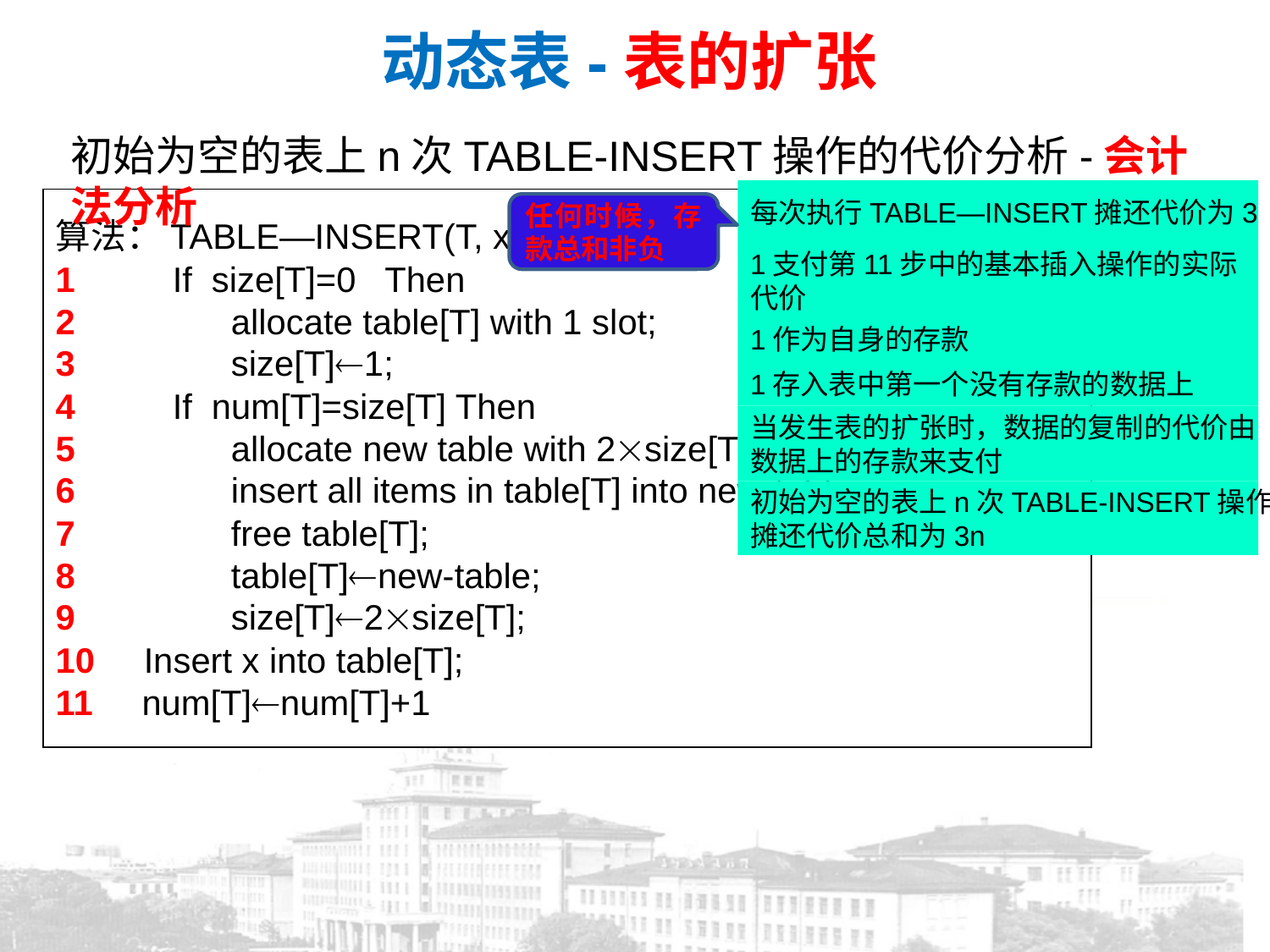

# 动态表-表的扩张
初始为空的表上n次TABLE-INSERT操作的代价分析-会计法分析
每次执行TABLE—INSERT摊还代价为3
算法：TABLE—INSERT(T, x)
1          If  size[T]=0   Then
2                allocate table[T] with 1 slot;
3                size[T]←1;
4          If  num[T]=size[T] Then
5                allocate new table with 2×size[T] slots;
6                insert all items in table[T] into new-table;
7                free table[T];
8                table[T]←new-table;
9                size[T]←2×size[T];
10     Insert x into table[T];
11     num[T]←num[T]+1

任何时候，存款总和非负

1支付第11步中的基本插入操作的实际代价
1作为自身的存款
1存入表中第一个没有存款的数据上
当发生表的扩张时，数据的复制的代价由
数据上的存款来支付
初始为空的表上n次TABLE-INSERT操作的
摊还代价总和为3n